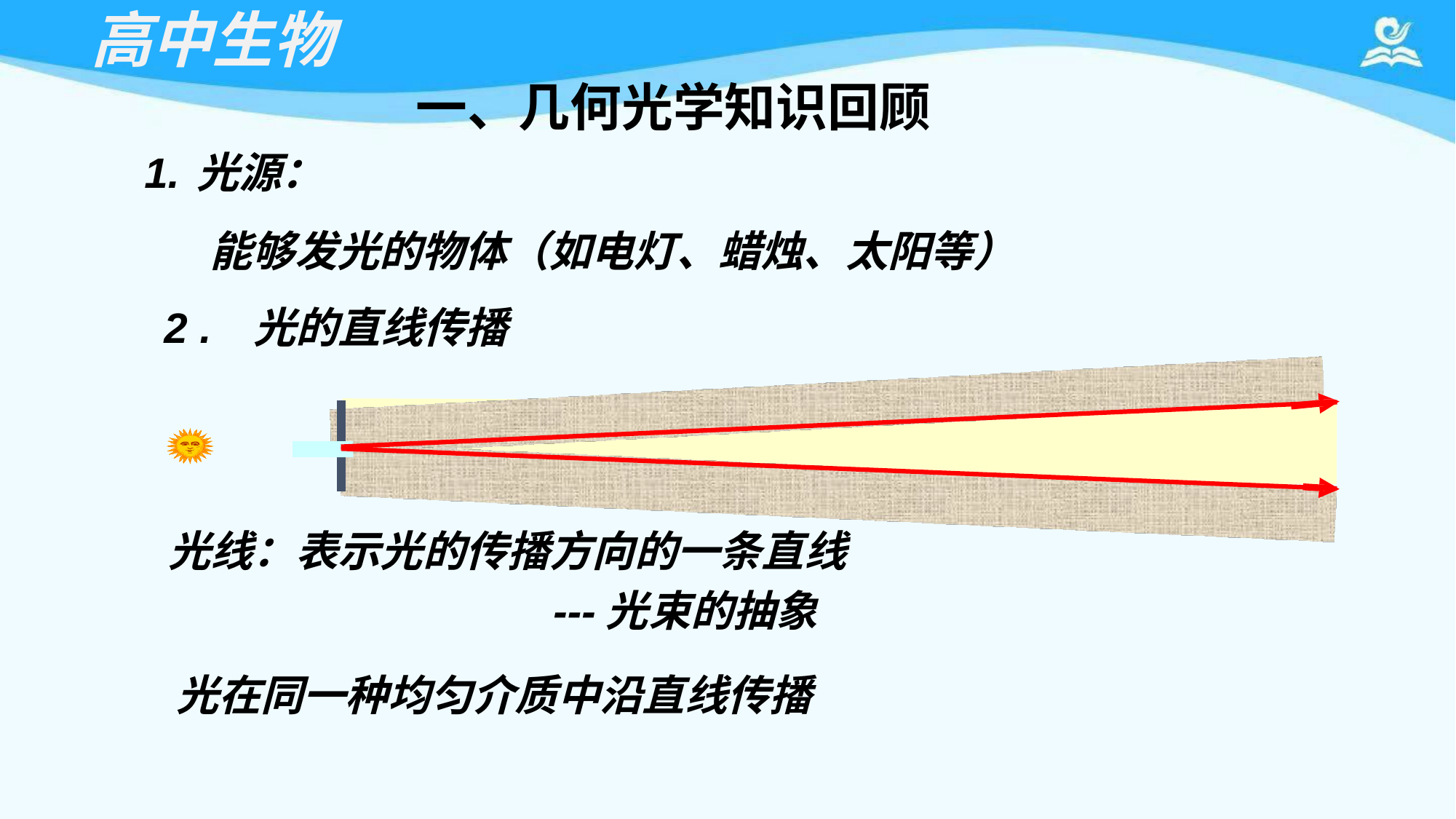

# 高中生物
一、几何光学知识回顾
1.	光源：
能够发光的物体（如电灯、蜡烛、太阳等）  2 .	光的直线传播

光线：表示光的传播方向的一条直线
---光束的抽象
光在同一种均匀介质中沿直线传播